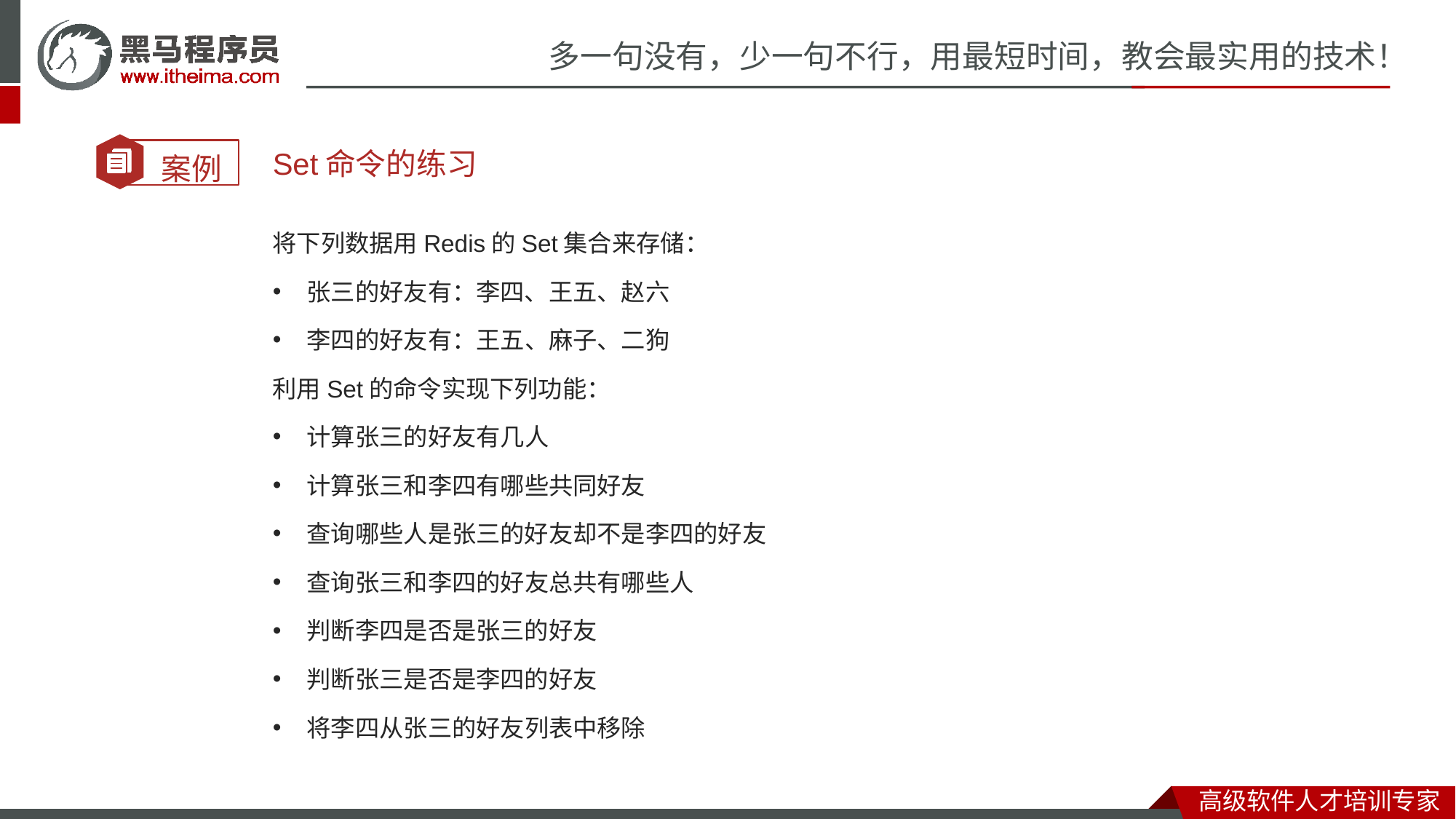

Set命令的练习
将下列数据用Redis的Set集合来存储：
张三的好友有：李四、王五、赵六
李四的好友有：王五、麻子、二狗
利用Set的命令实现下列功能：
计算张三的好友有几人
计算张三和李四有哪些共同好友
查询哪些人是张三的好友却不是李四的好友
查询张三和李四的好友总共有哪些人
判断李四是否是张三的好友
判断张三是否是李四的好友
将李四从张三的好友列表中移除